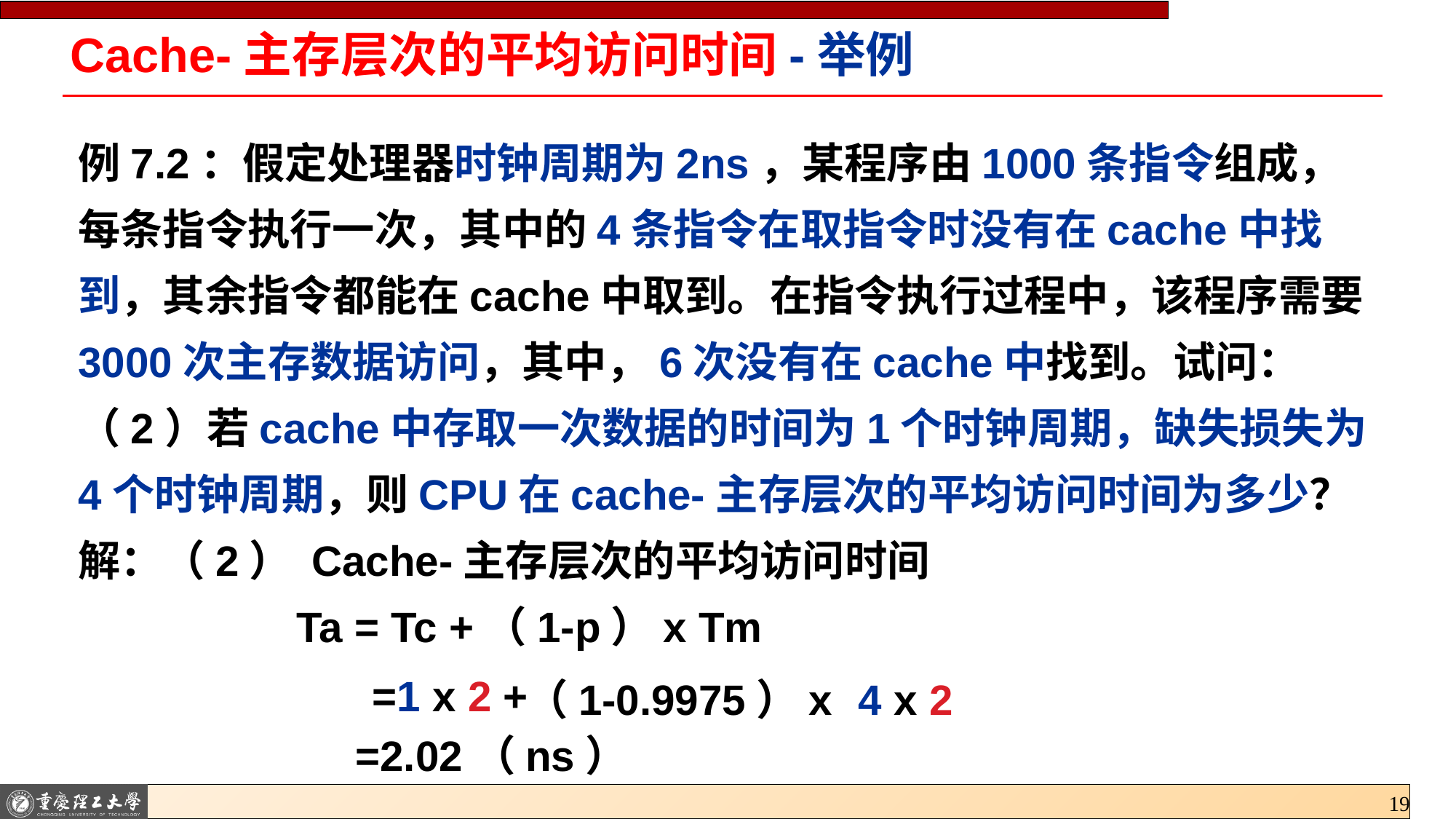

# Cache-主存层次的平均访问时间-举例
例7.2：假定处理器时钟周期为2ns，某程序由1000条指令组成，每条指令执行一次，其中的4条指令在取指令时没有在cache中找到，其余指令都能在cache中取到。在指令执行过程中，该程序需要3000次主存数据访问，其中，6次没有在cache中找到。试问：
（2）若cache中存取一次数据的时间为1个时钟周期，缺失损失为4个时钟周期，则CPU在cache-主存层次的平均访问时间为多少？
解：（2） Cache-主存层次的平均访问时间
		Ta = Tc +（1-p）x Tm
=1 x 2 +
（1-0.9975）x
4 x 2
=2.02（ns）